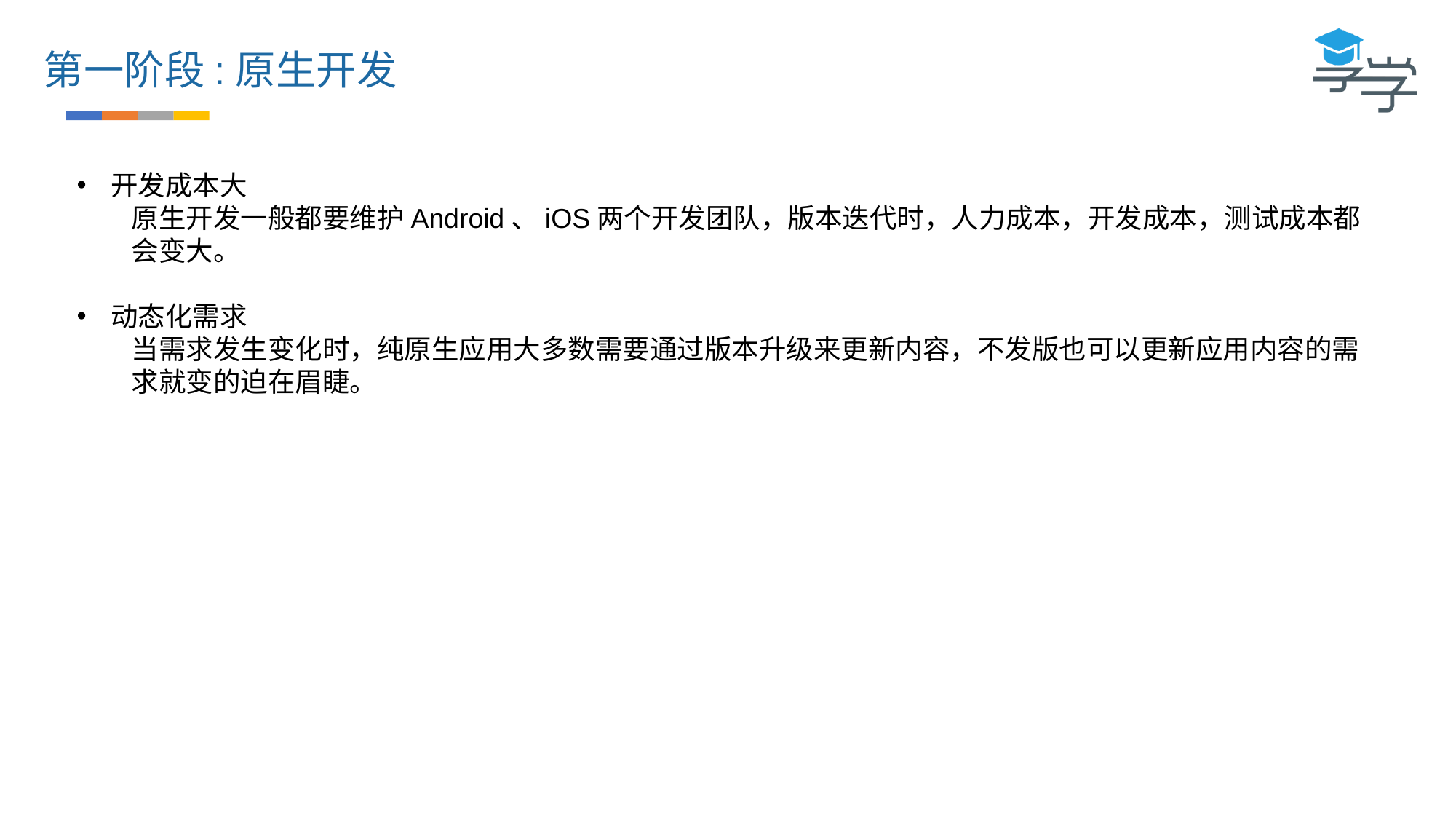

第一阶段:原生开发

开发成本大
原生开发一般都要维护Android、iOS两个开发团队，版本迭代时，人力成本，开发成本，测试成本都会变大。

动态化需求
当需求发生变化时，纯原生应用大多数需要通过版本升级来更新内容，不发版也可以更新应用内容的需求就变的迫在眉睫。